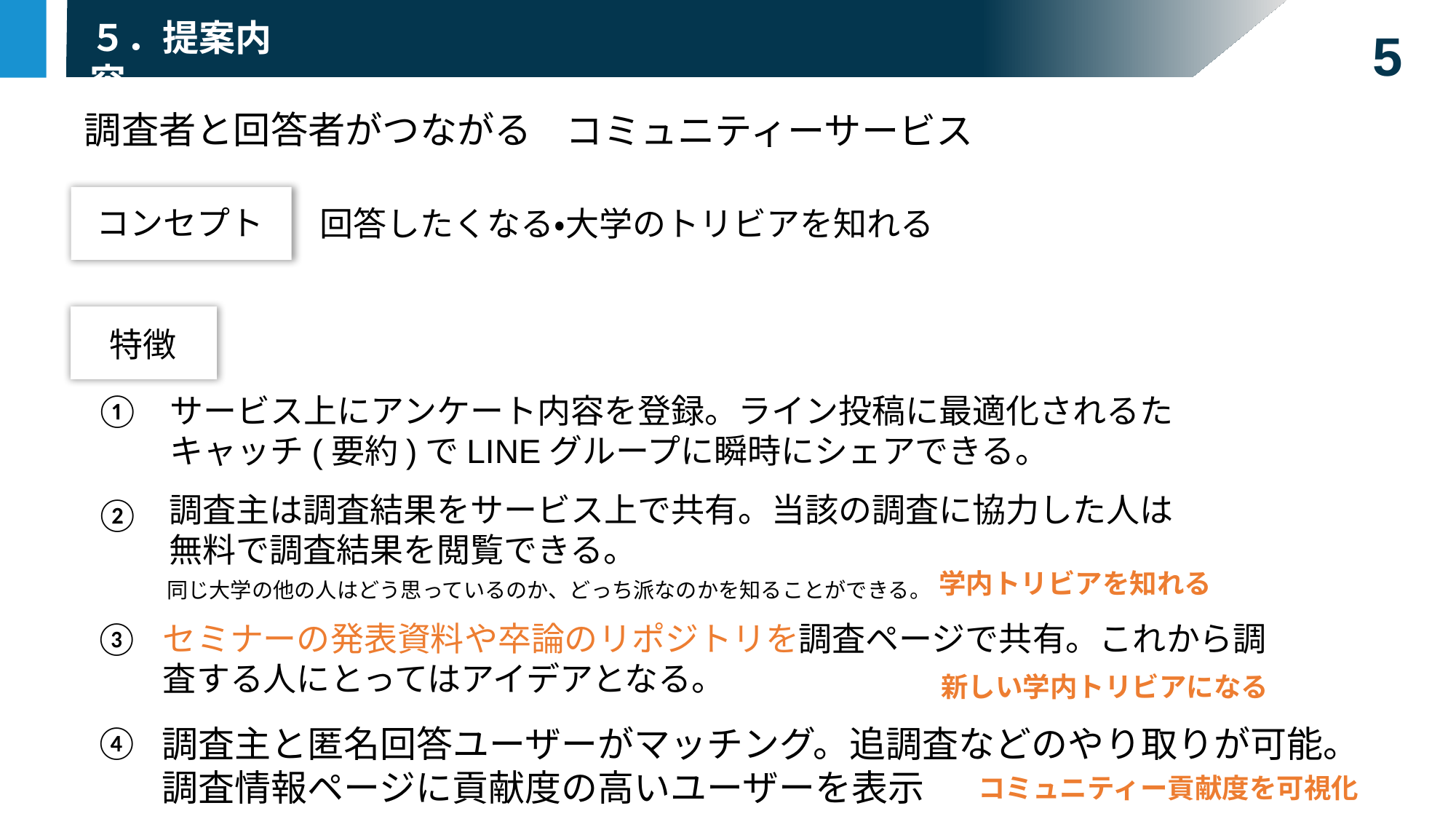

５．提案内容
調査者と回答者がつながる
コミュニティーサービス

コンセプト
回答したくなる・大学のトリビアを知れる

特徴
①
サービス上にアンケート内容を登録。ライン投稿に最適化されるた
キャッチ(要約)でLINEグループに瞬時にシェアできる。
調査主は調査結果をサービス上で共有。当該の調査に協力した人は
無料で調査結果を閲覧できる。
②
学内トリビアを知れる
同じ大学の他の人はどう思っているのか、どっち派なのかを知ることができる。
③
セミナーの発表資料や卒論のリポジトリを調査ページで共有。これから調査する人にとってはアイデアとなる。
新しい学内トリビアになる
④
調査主と匿名回答ユーザーがマッチング。追調査などのやり取りが可能。
調査情報ページに貢献度の高いユーザーを表示
コミュニティー貢献度を可視化